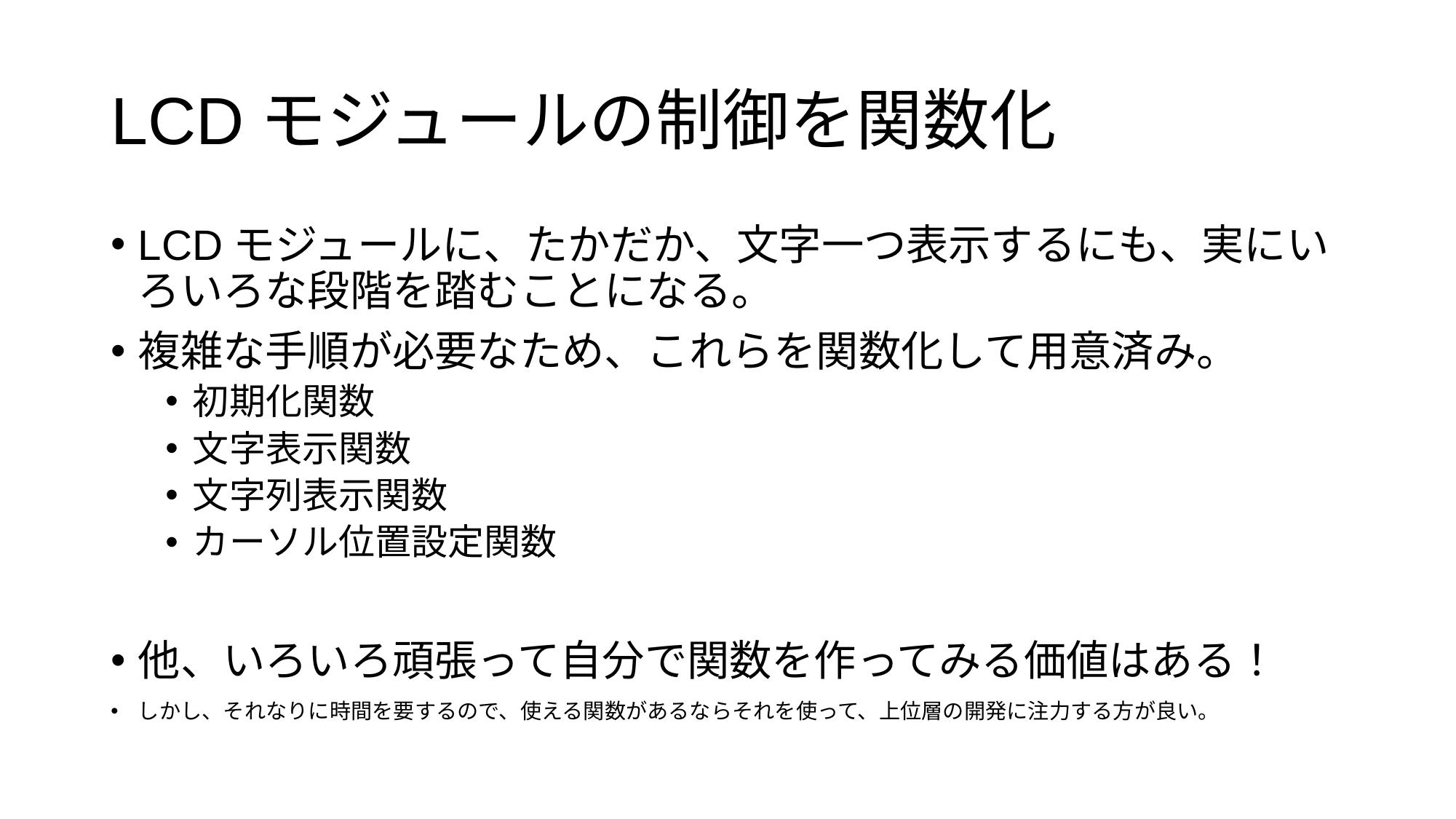

# LCDモジュールの制御を関数化
LCDモジュールに、たかだか、文字一つ表示するにも、実にいろいろな段階を踏むことになる。
複雑な手順が必要なため、これらを関数化して用意済み。
初期化関数
文字表示関数
文字列表示関数
カーソル位置設定関数

他、いろいろ頑張って自分で関数を作ってみる価値はある！
しかし、それなりに時間を要するので、使える関数があるならそれを使って、上位層の開発に注力する方が良い。